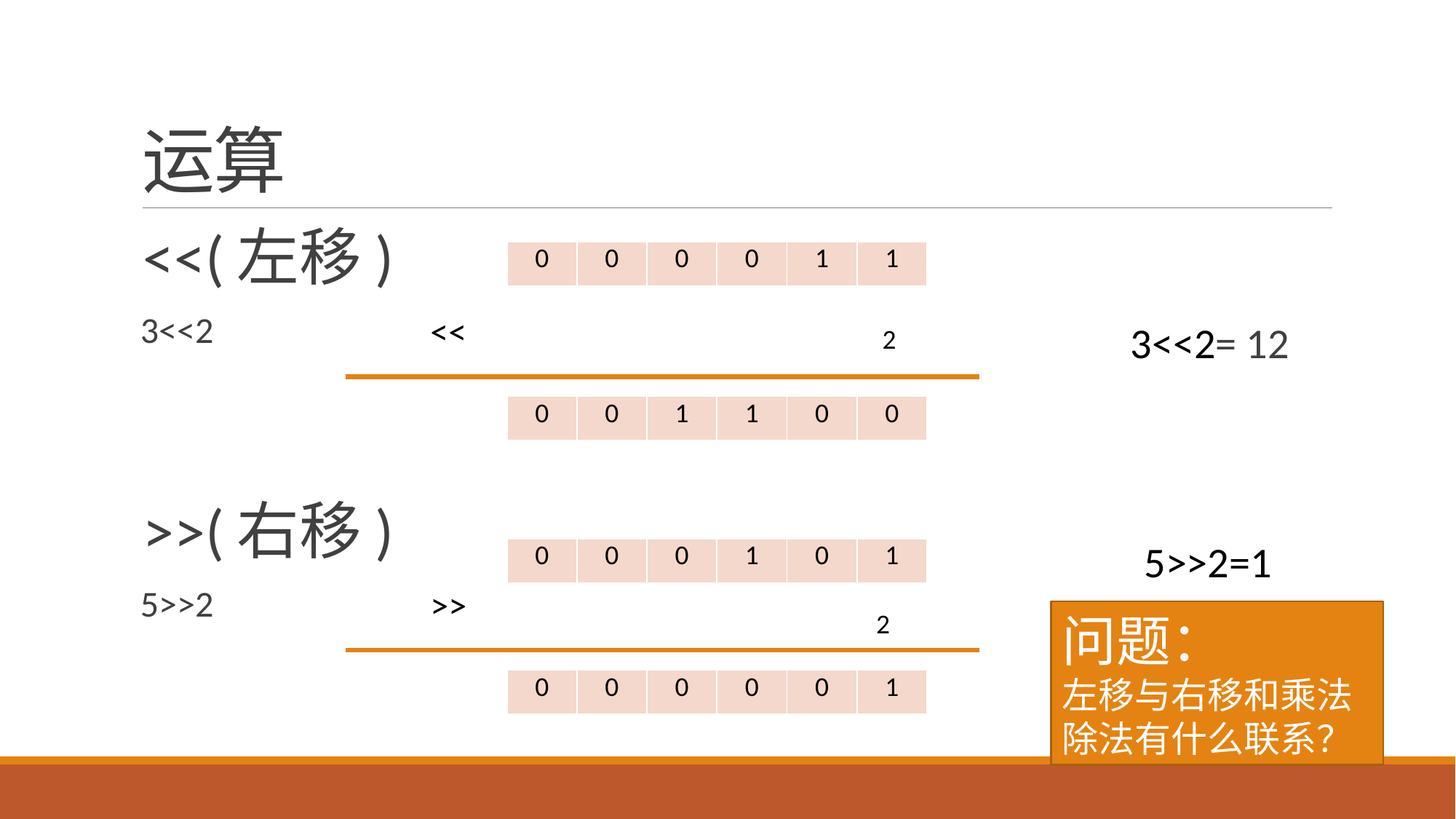

# 运算
<<(左移)
3<<2
| 0 | 0 | 0 | 0 | 1 | 1 |
| --- | --- | --- | --- | --- | --- |
<<
2
3<<2= 12
| 0 | 0 | 1 | 1 | 0 | 0 |
| --- | --- | --- | --- | --- | --- |
>>(右移)
5>>2
5>>2=1
| 0 | 0 | 0 | 1 | 0 | 1 |
| --- | --- | --- | --- | --- | --- |
>>
2
问题：
左移与右移和乘法除法有什么联系？
| 0 | 0 | 0 | 0 | 0 | 1 |
| --- | --- | --- | --- | --- | --- |